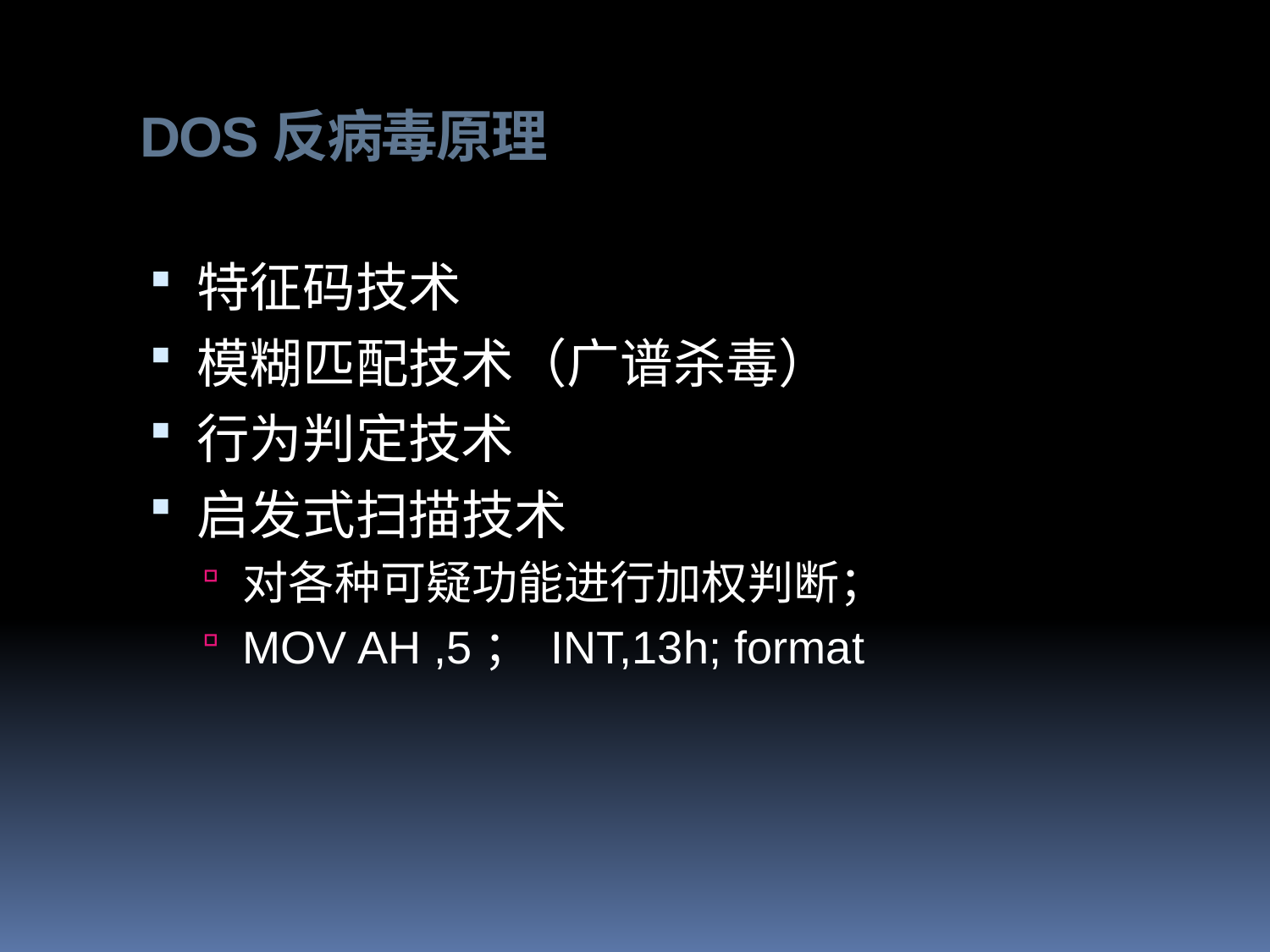

# DOS反病毒原理
特征码技术
模糊匹配技术（广谱杀毒）
行为判定技术
启发式扫描技术
对各种可疑功能进行加权判断；
MOV AH ,5； INT,13h; format